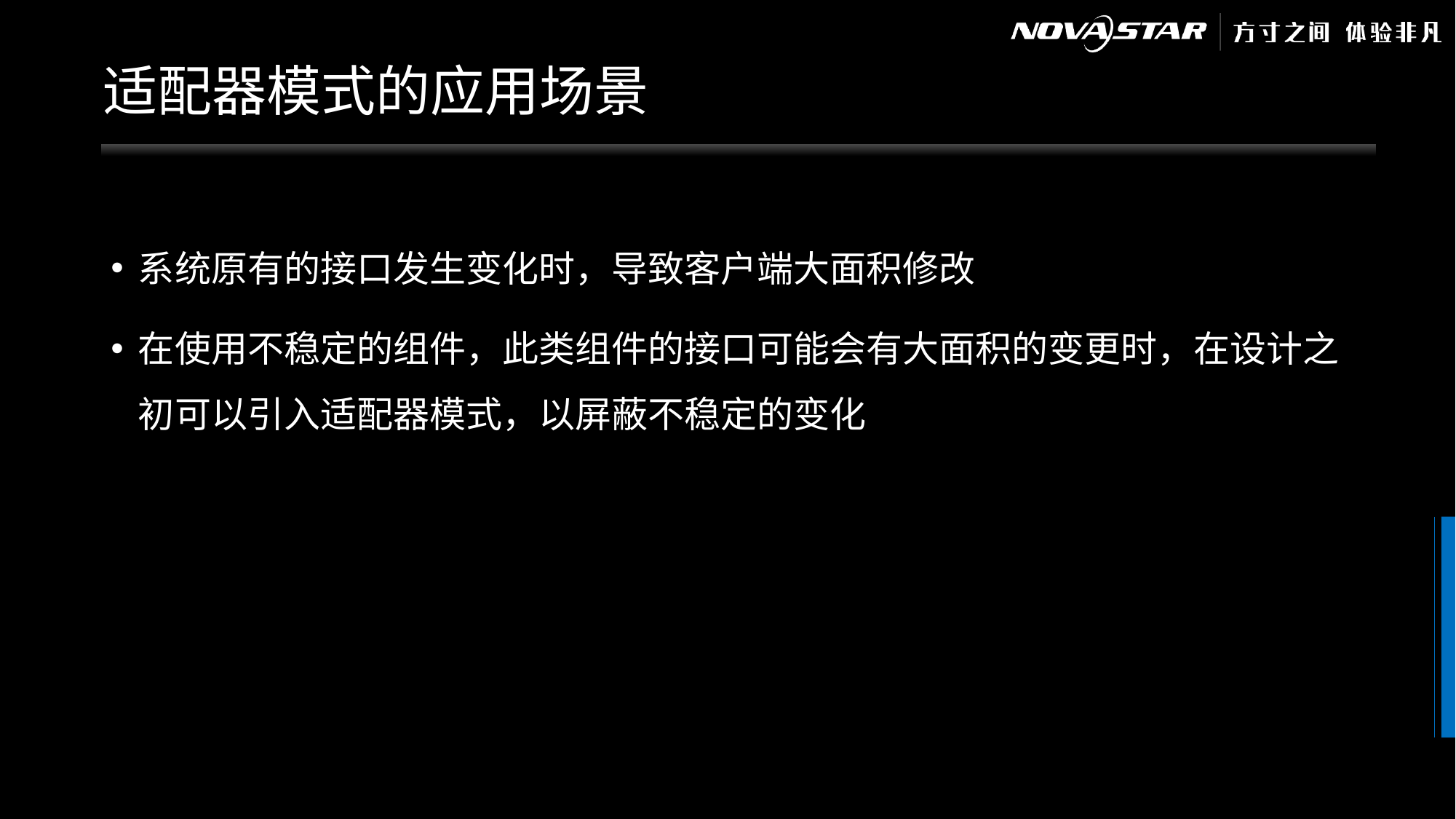

# 适配器模式的应用场景

系统原有的接口发生变化时，导致客户端大面积修改
在使用不稳定的组件，此类组件的接口可能会有大面积的变更时，在设计之初可以引入适配器模式，以屏蔽不稳定的变化